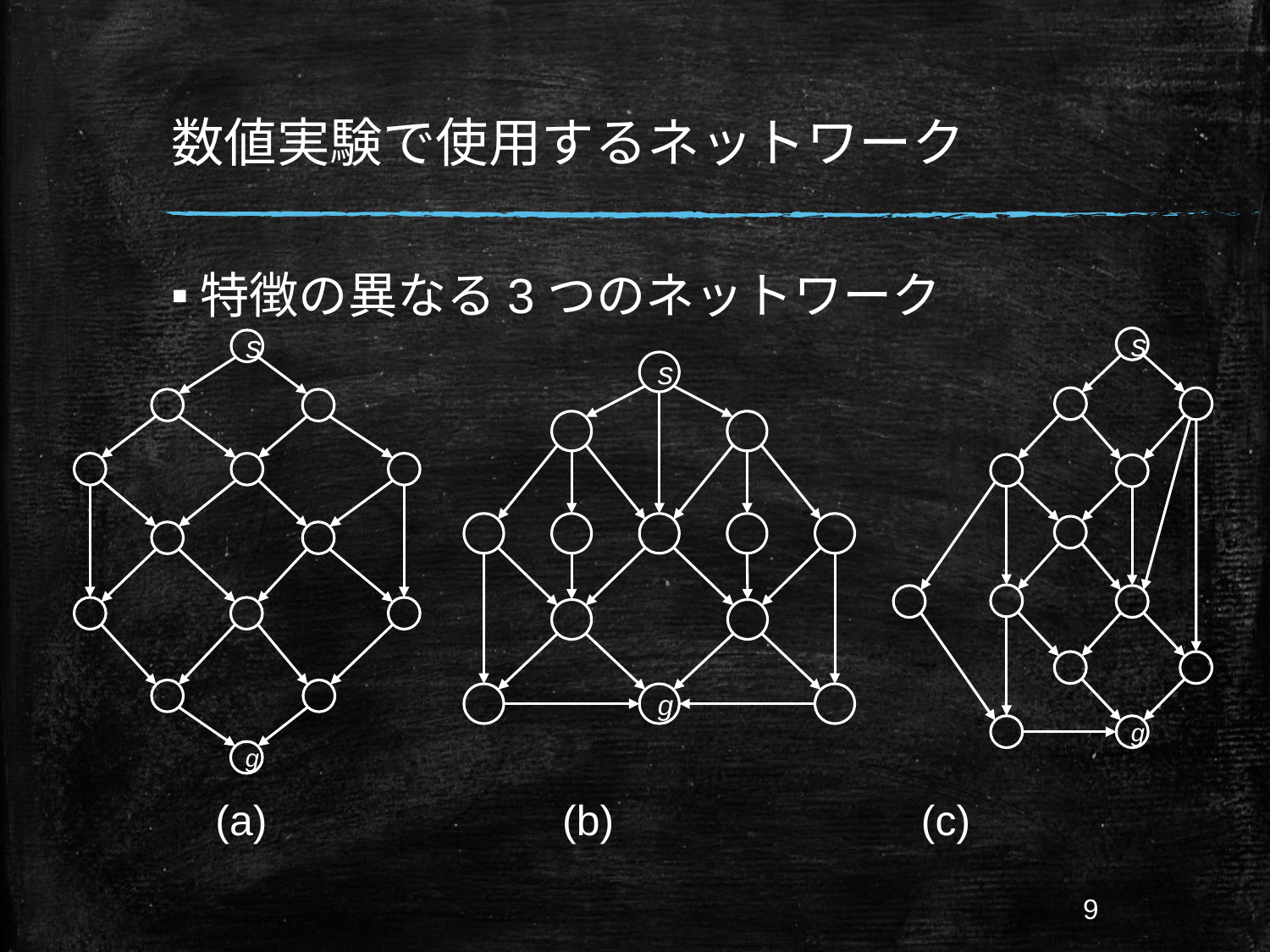

# 数値実験で使用するネットワーク
特徴の異なる3つのネットワーク
s

g
s

g
s

g
(a)                         (b)                          (c)
9